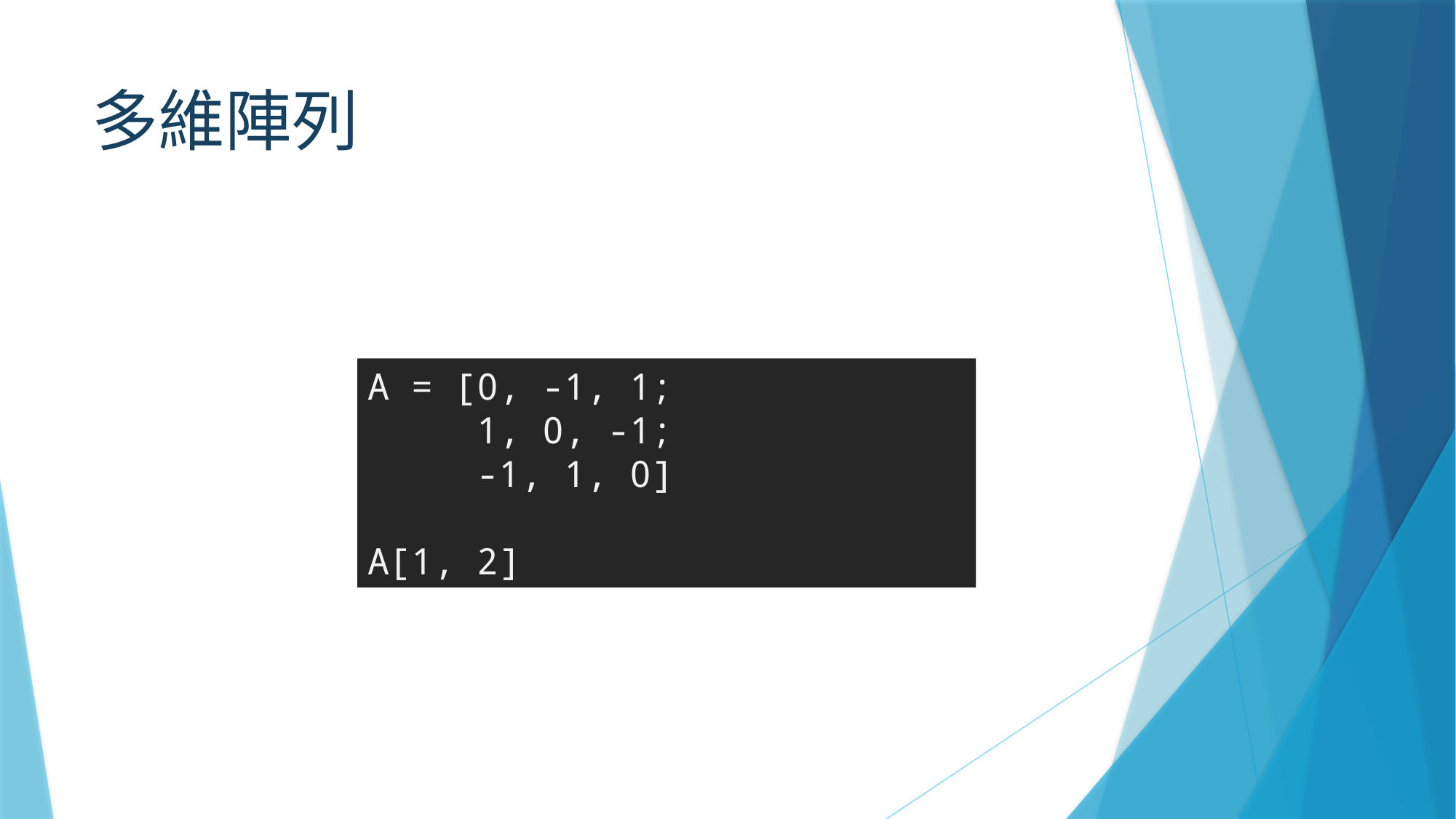

# 多維陣列

A = [0, -1, 1;
     1, 0, -1;
     -1, 1, 0]

A[1, 2]